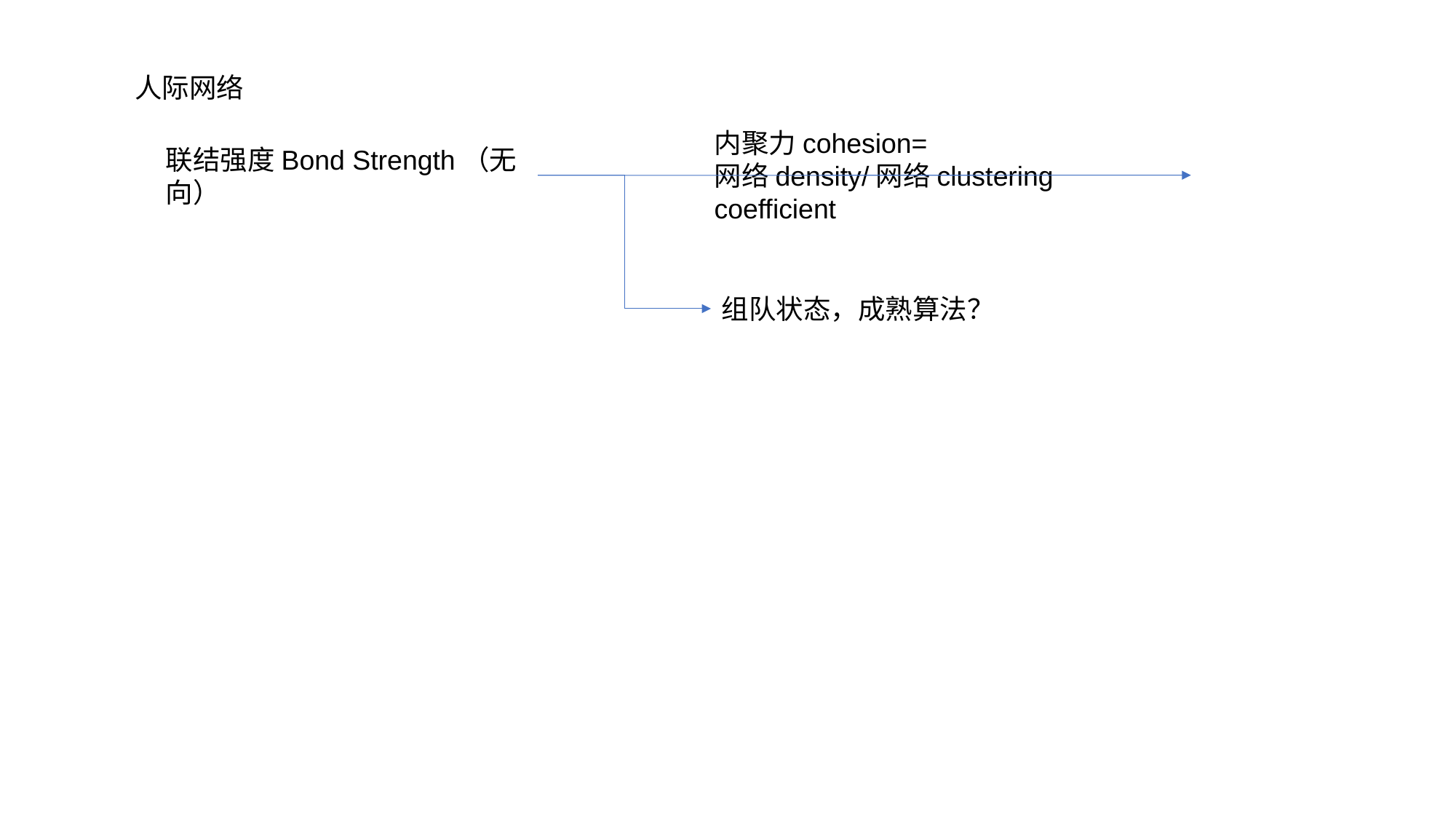

人际网络
内聚力cohesion=
网络density/网络clustering coefficient
联结强度Bond Strength（无向）
组队状态，成熟算法？